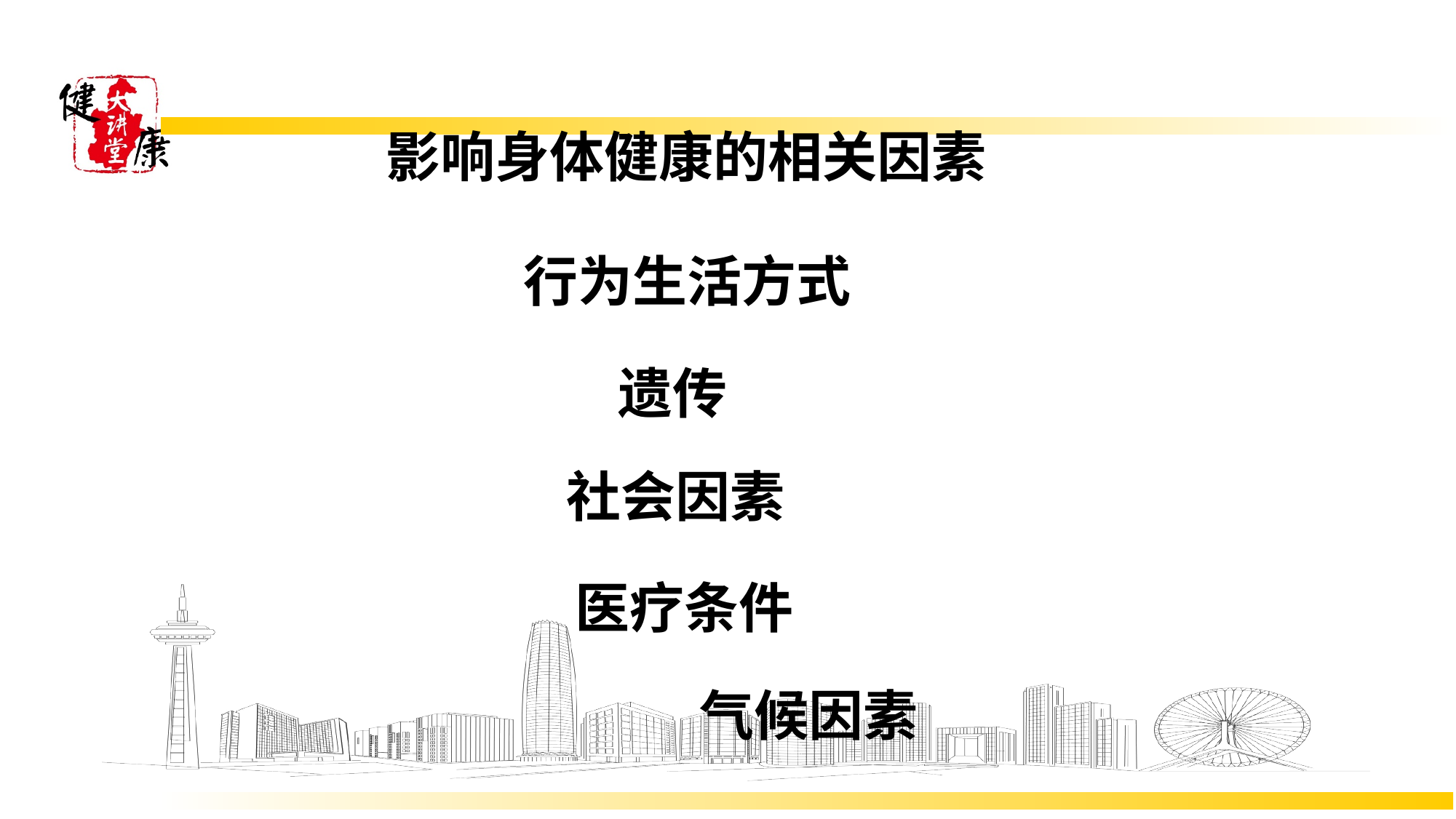

影响身体健康的相关因素
行为生活方式
遗传
社会因素
医疗条件
# 气候因素